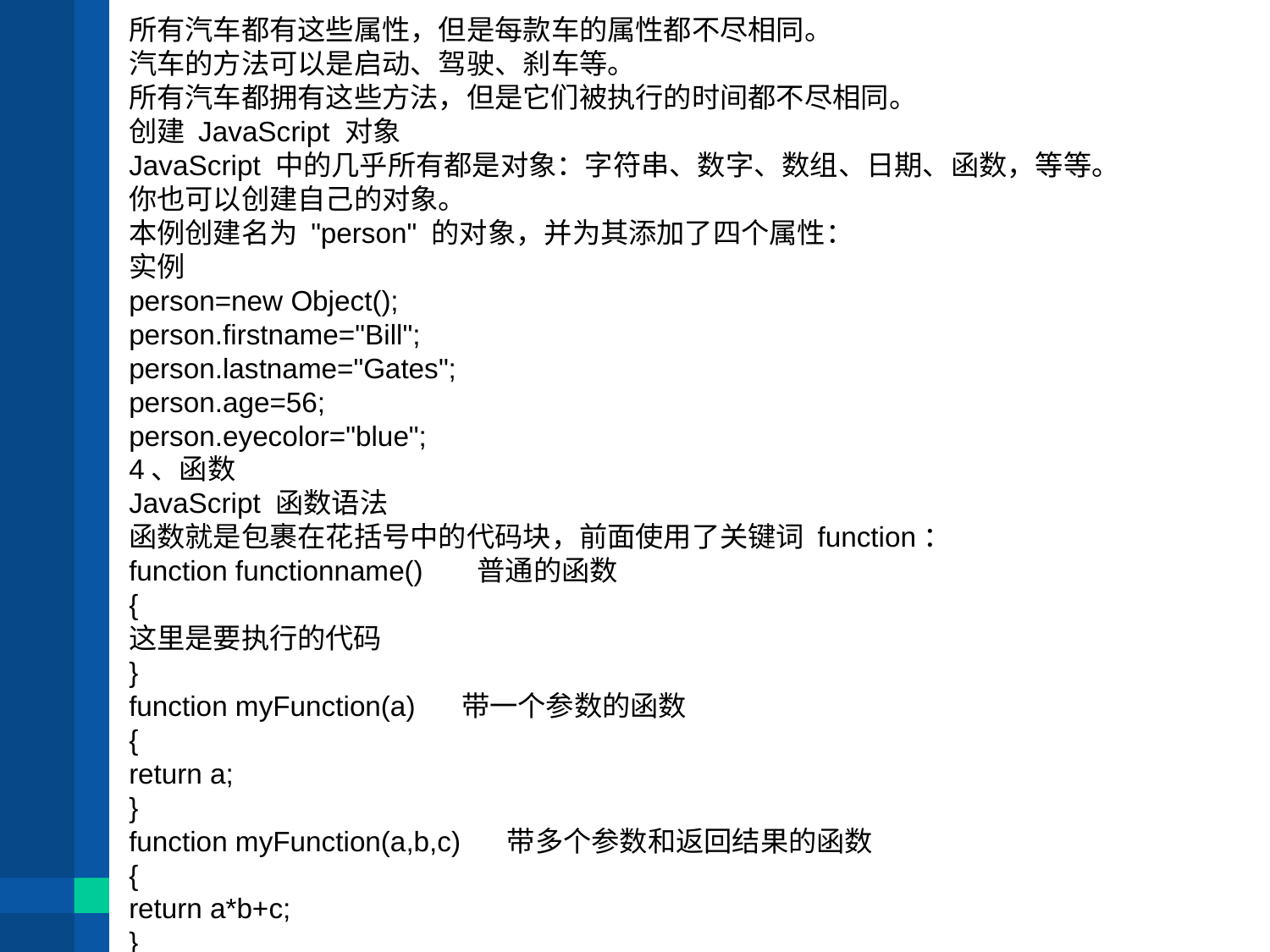

所有汽车都有这些属性，但是每款车的属性都不尽相同。
汽车的方法可以是启动、驾驶、刹车等。
所有汽车都拥有这些方法，但是它们被执行的时间都不尽相同。
创建 JavaScript 对象
JavaScript 中的几乎所有都是对象：字符串、数字、数组、日期、函数，等等。
你也可以创建自己的对象。
本例创建名为 "person" 的对象，并为其添加了四个属性：
实例
person=new Object();
person.firstname="Bill";
person.lastname="Gates";
person.age=56;
person.eyecolor="blue";
4、函数
JavaScript 函数语法
函数就是包裹在花括号中的代码块，前面使用了关键词 function：
function functionname()      普通的函数
{
这里是要执行的代码
}
function myFunction(a)     带一个参数的函数
{
return a;
}
function myFunction(a,b,c)     带多个参数和返回结果的函数
{
return a*b+c;
}